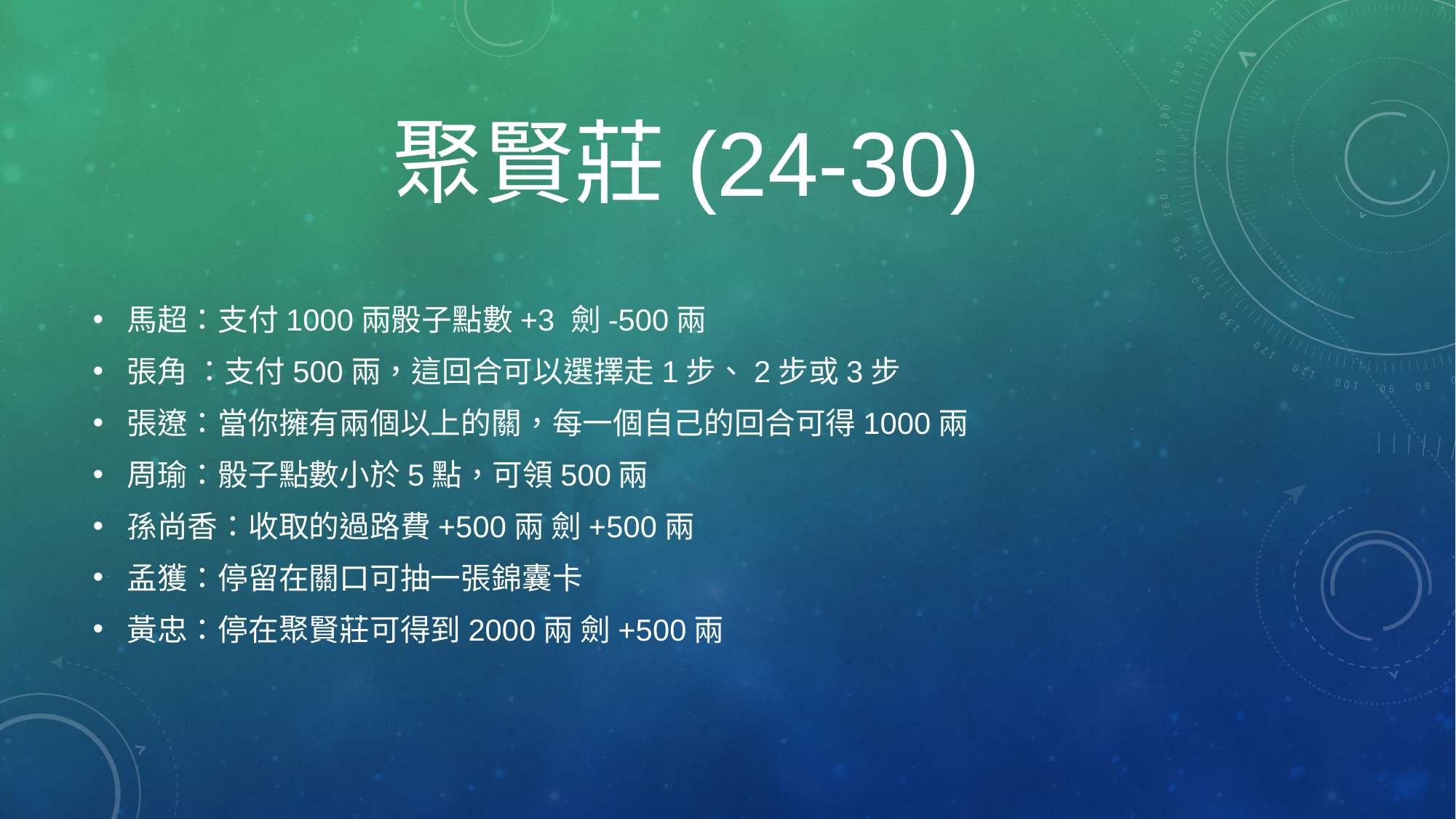

# 聚賢莊(24-30)
馬超：支付1000兩骰子點數+3 劍-500兩
張角 ：支付500兩，這回合可以選擇走1步、2步或3步
張遼：當你擁有兩個以上的關，每一個自己的回合可得1000兩
周瑜：骰子點數小於5點，可領500兩
孫尚香：收取的過路費+500兩 劍+500兩
孟獲：停留在關口可抽一張錦囊卡
黃忠：停在聚賢莊可得到2000兩 劍+500兩